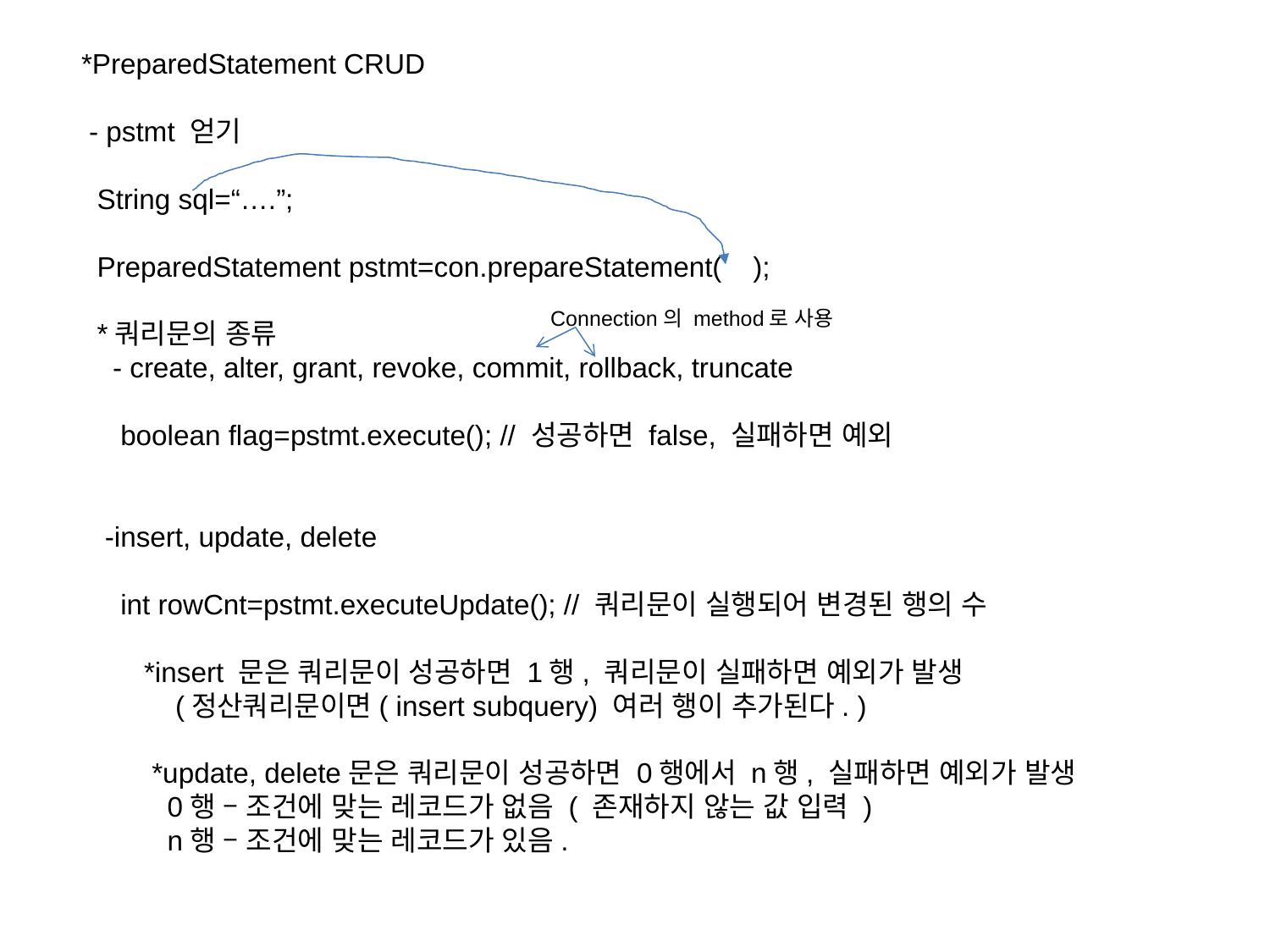

*PreparedStatement CRUD

 - pstmt 얻기

  String sql=“….”;

  PreparedStatement pstmt=con.prepareStatement(    );

  *쿼리문의 종류
    - create, alter, grant, revoke, commit, rollback, truncate

     boolean flag=pstmt.execute(); // 성공하면 false, 실패하면 예외

   -insert, update, delete

     int rowCnt=pstmt.executeUpdate(); // 쿼리문이 실행되어 변경된 행의 수

        *insert 문은 쿼리문이 성공하면 1행, 쿼리문이 실패하면 예외가 발생
            (정산쿼리문이면( insert subquery) 여러 행이 추가된다. )

         *update, delete문은 쿼리문이 성공하면 0행에서 n행, 실패하면 예외가 발생
           0행 – 조건에 맞는 레코드가 없음 ( 존재하지 않는 값 입력 )
           n행 – 조건에 맞는 레코드가 있음.

Connection의 method로 사용